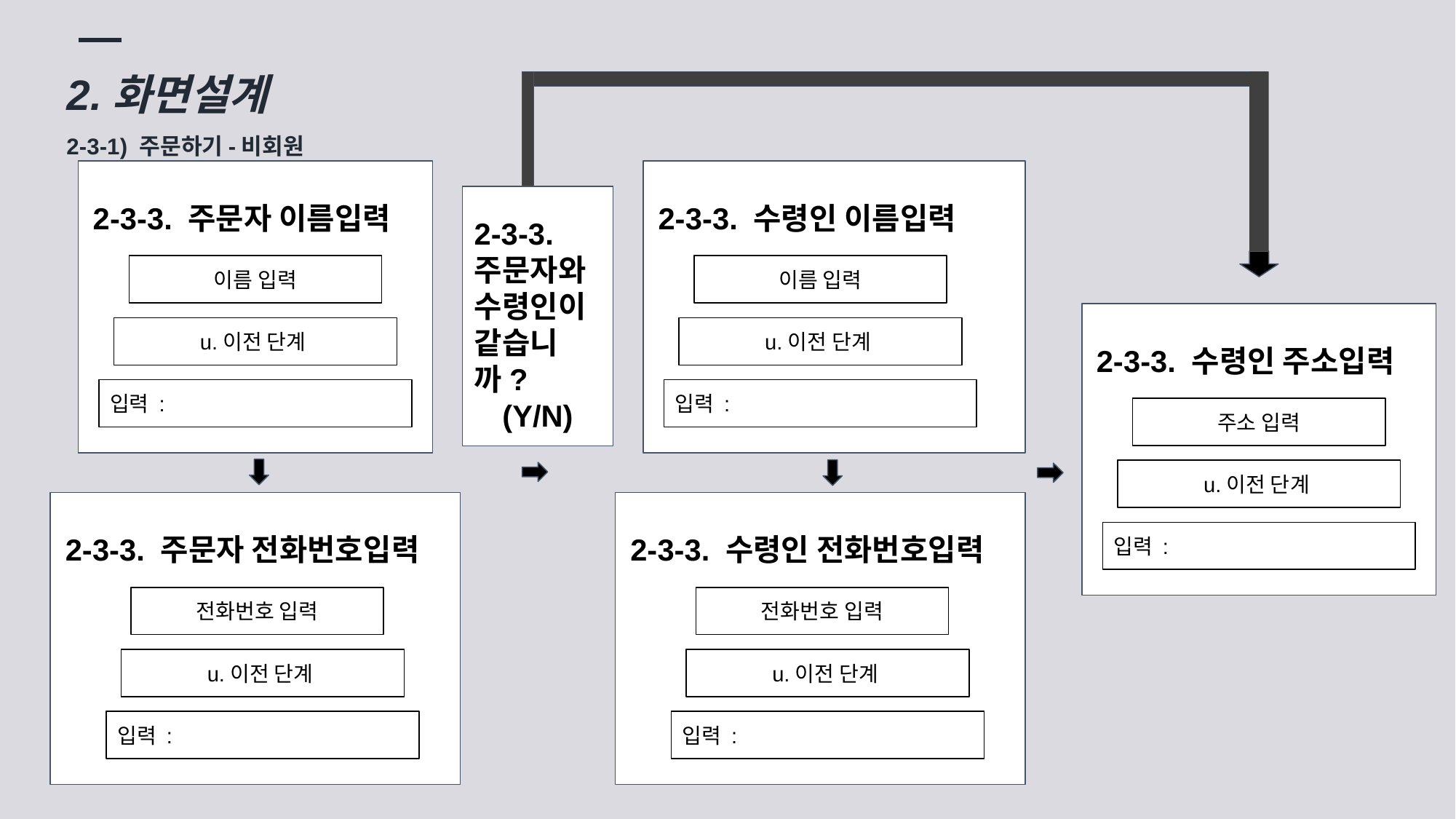

2.화면설계
2-3-1) 주문하기-비회원

2-3-3. 주문자 이름입력

2-3-3. 수령인 이름입력

2-3-3.
주문자와 수령인이
같습니까?
(Y/N)

이름 입력
이름 입력

2-3-3. 수령인 주소입력
u.이전 단계
u.이전 단계
입력 :
입력 :
주소 입력
u.이전 단계

2-3-3. 주문자 전화번호입력

2-3-3. 수령인 전화번호입력
입력 :
전화번호 입력
전화번호 입력
u.이전 단계
u.이전 단계
입력 :
입력 :